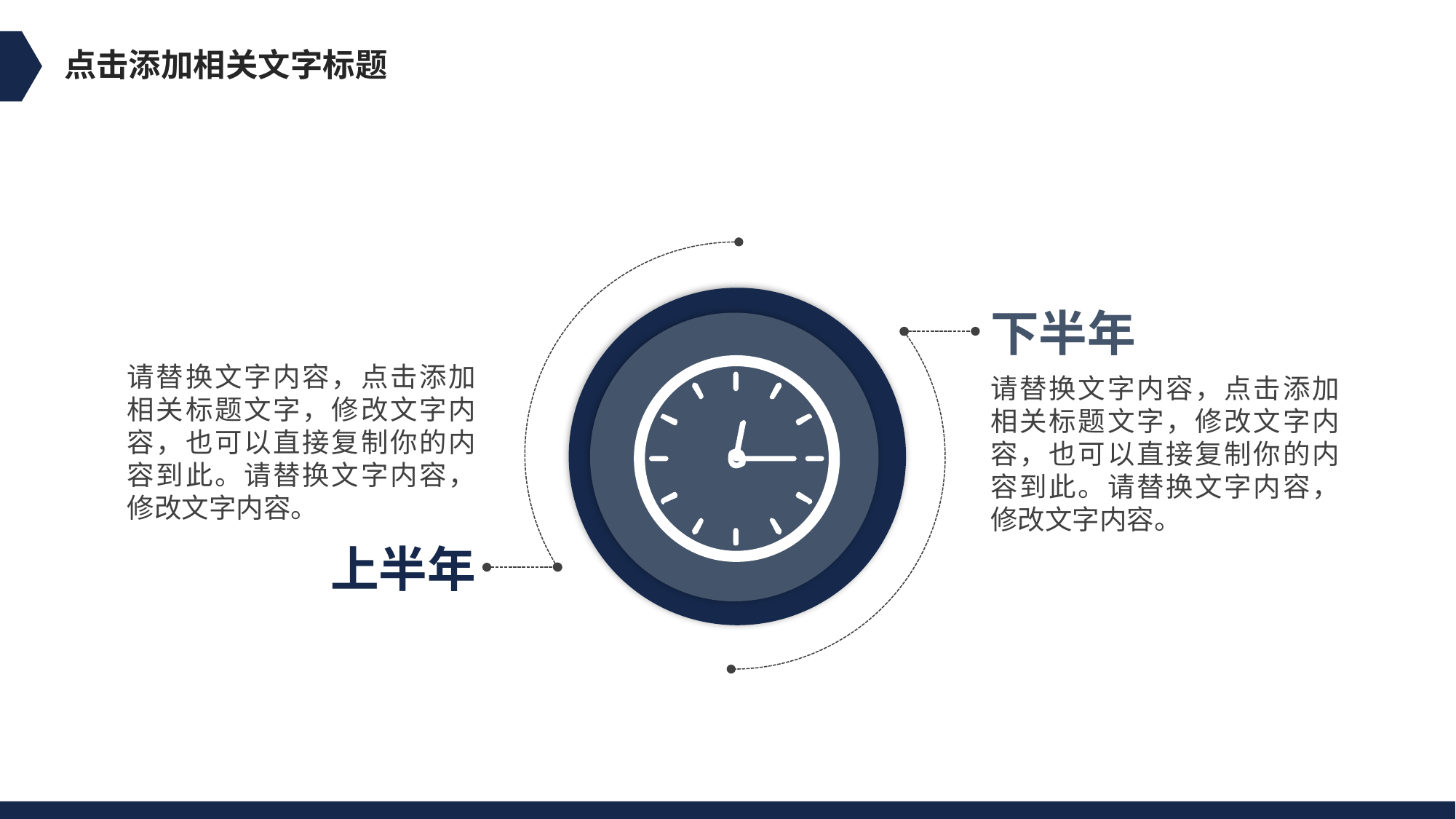

点击添加相关文字标题

下半年

请替换文字内容，点击添加相关标题文字，修改文字内容，也可以直接复制你的内容到此。请替换文字内容，修改文字内容。

请替换文字内容，点击添加相关标题文字，修改文字内容，也可以直接复制你的内容到此。请替换文字内容，修改文字内容。
上半年